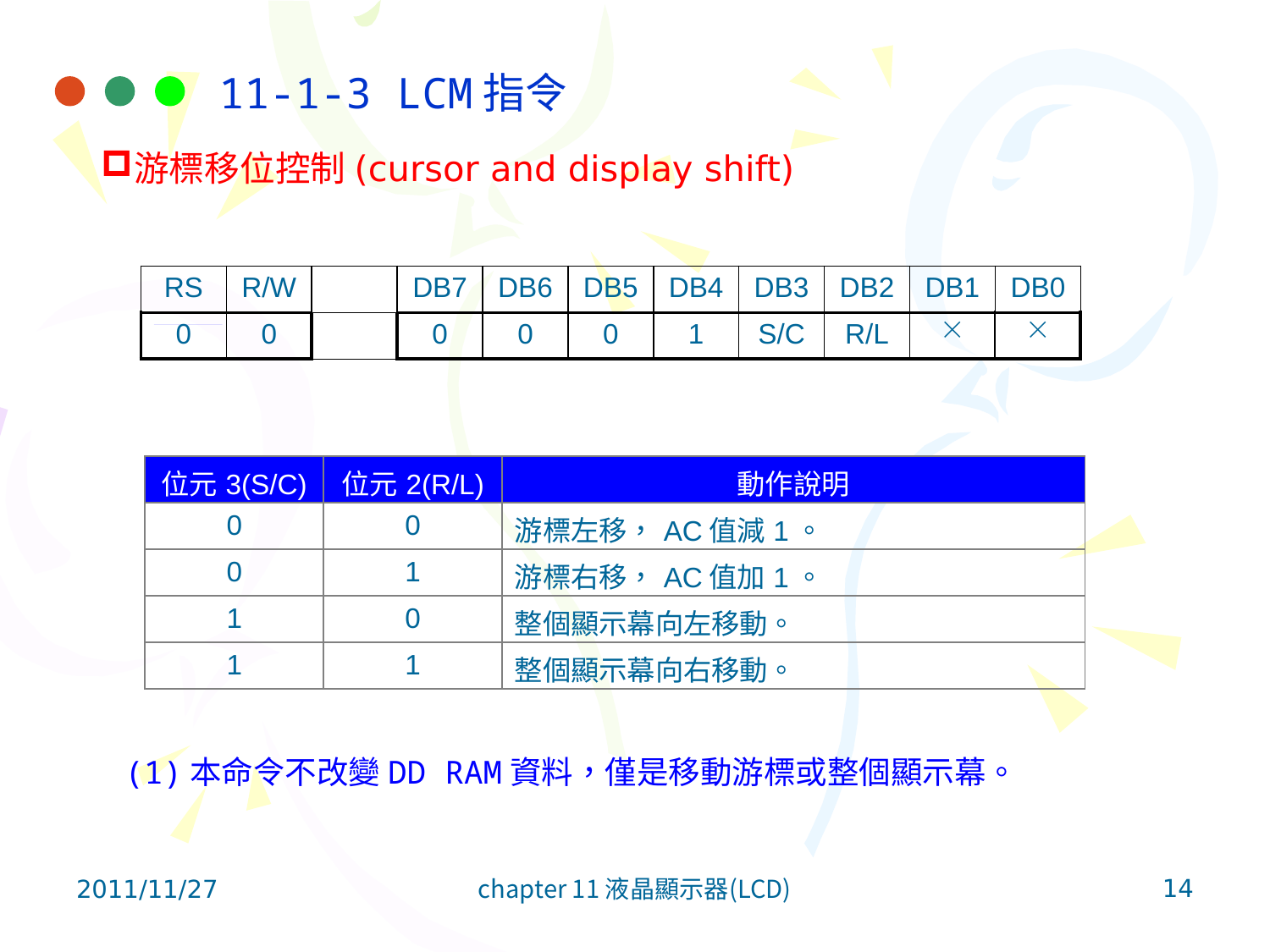

11-1-3 LCM指令

游標移位控制(cursor and display shift)
| RS | R/W |  | DB7 | DB6 | DB5 | DB4 | DB3 | DB2 | DB1 | DB0 |
| --- | --- | --- | --- | --- | --- | --- | --- | --- | --- | --- |
| 0 | 0 |  | 0 | 0 | 0 | 1 | S/C | R/L | × | × |

| 位元3(S/C) | 位元2(R/L) | 動作說明 |
| --- | --- | --- |
| 0 | 0 | 游標左移，AC值減1。 |
| 0 | 1 | 游標右移，AC值加1。 |
| 1 | 0 | 整個顯示幕向左移動。 |
| 1 | 1 | 整個顯示幕向右移動。 |

(1)本命令不改變DD RAM資料，僅是移動游標或整個顯示幕。
14
2011/11/27
chapter 11 液晶顯示器(LCD)